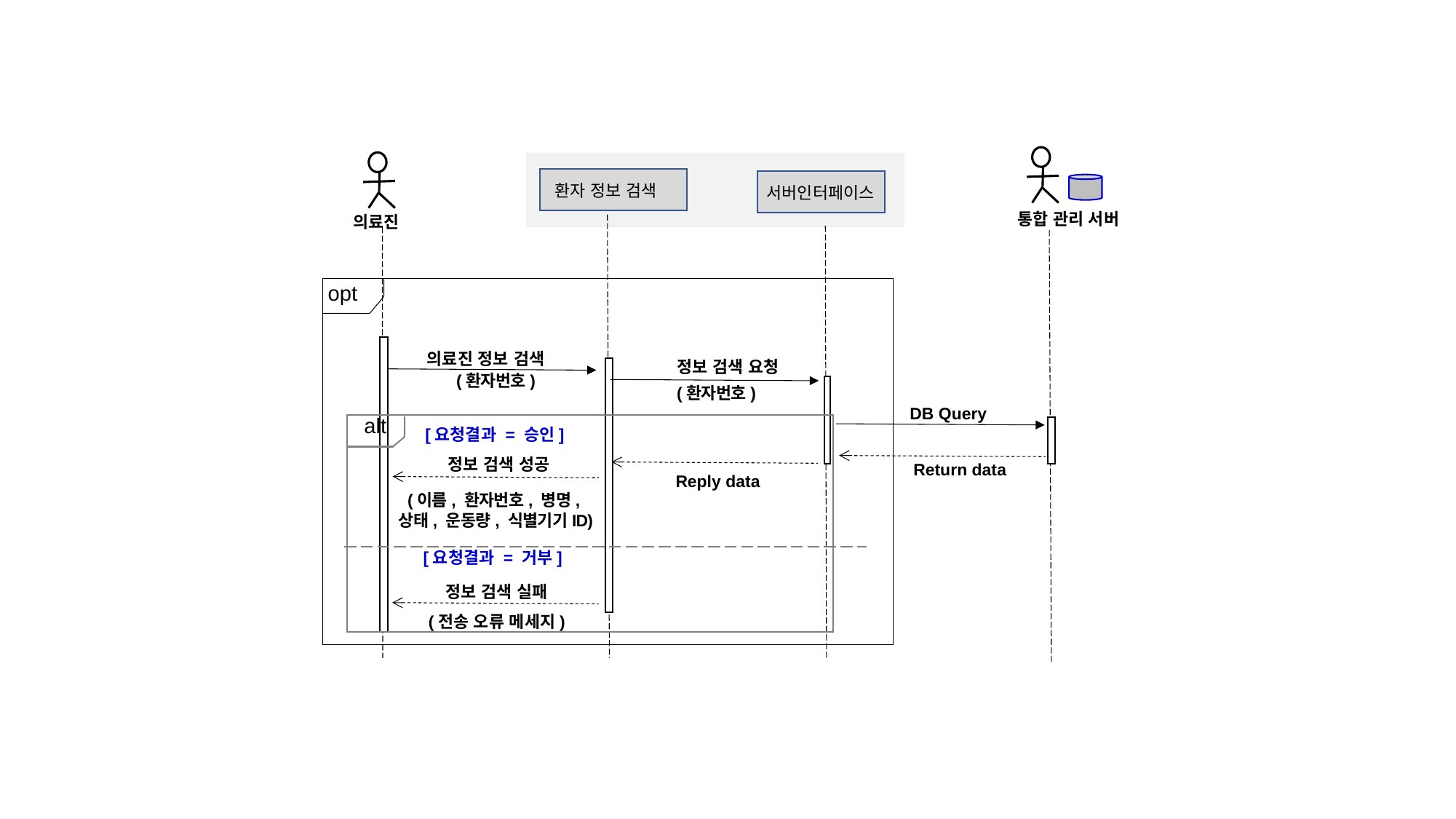

환자 정보 검색
서버인터페이스
통합 관리 서버
의료진
opt

 의료진 정보 검색
정보 검색 요청

(환자번호)

(환자번호)
DB Query
alt

[요청결과 = 승인]
정보 검색 성공
Return data
Reply data
(이름, 환자번호, 병명,
상태, 운동량, 식별기기ID)
[요청결과 = 거부]
정보 검색 실패
(전송 오류 메세지)